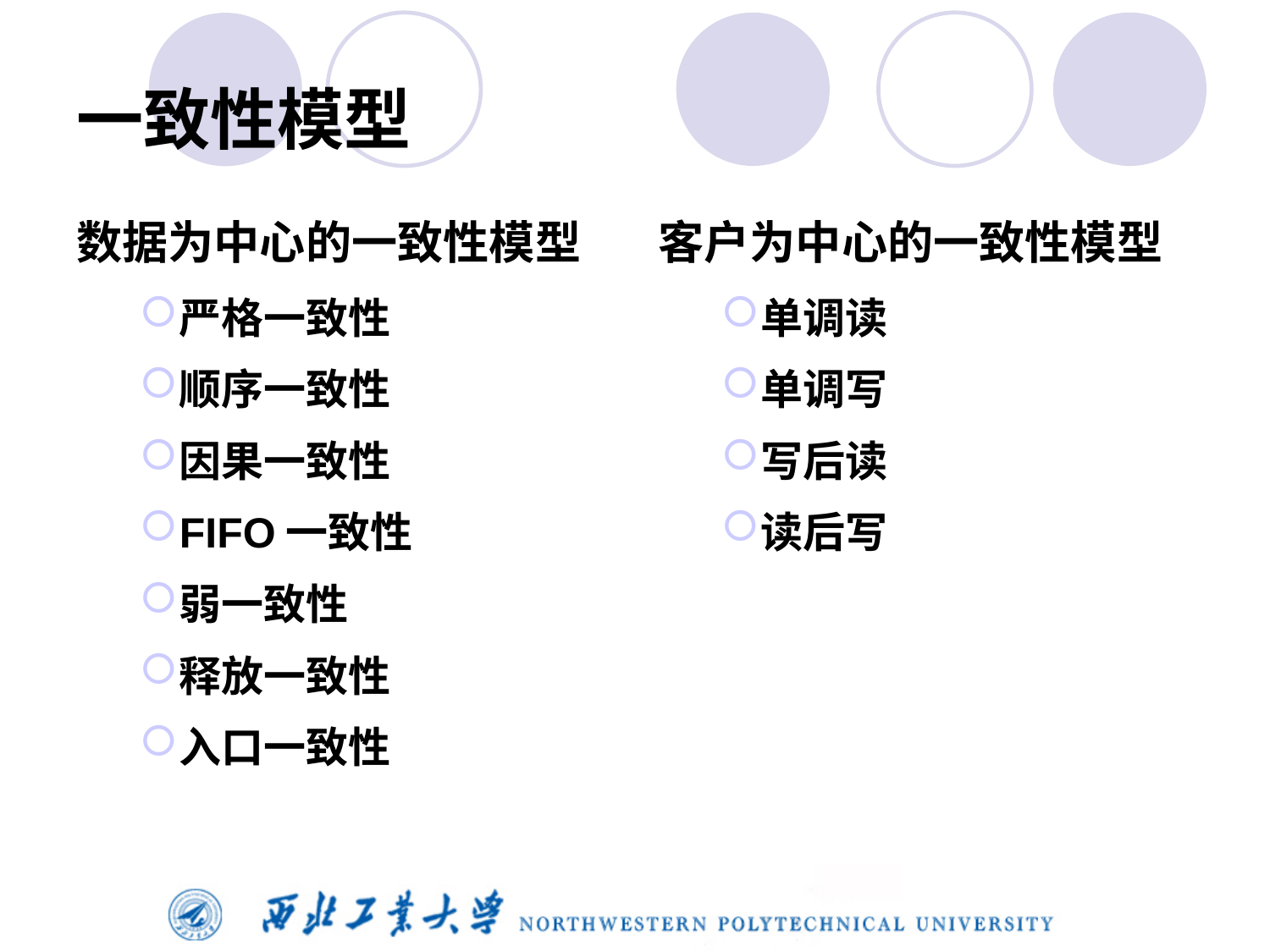

# 一致性模型
数据为中心的一致性模型
客户为中心的一致性模型
严格一致性
顺序一致性
因果一致性
FIFO一致性
弱一致性
释放一致性
入口一致性
单调读
单调写
写后读
读后写